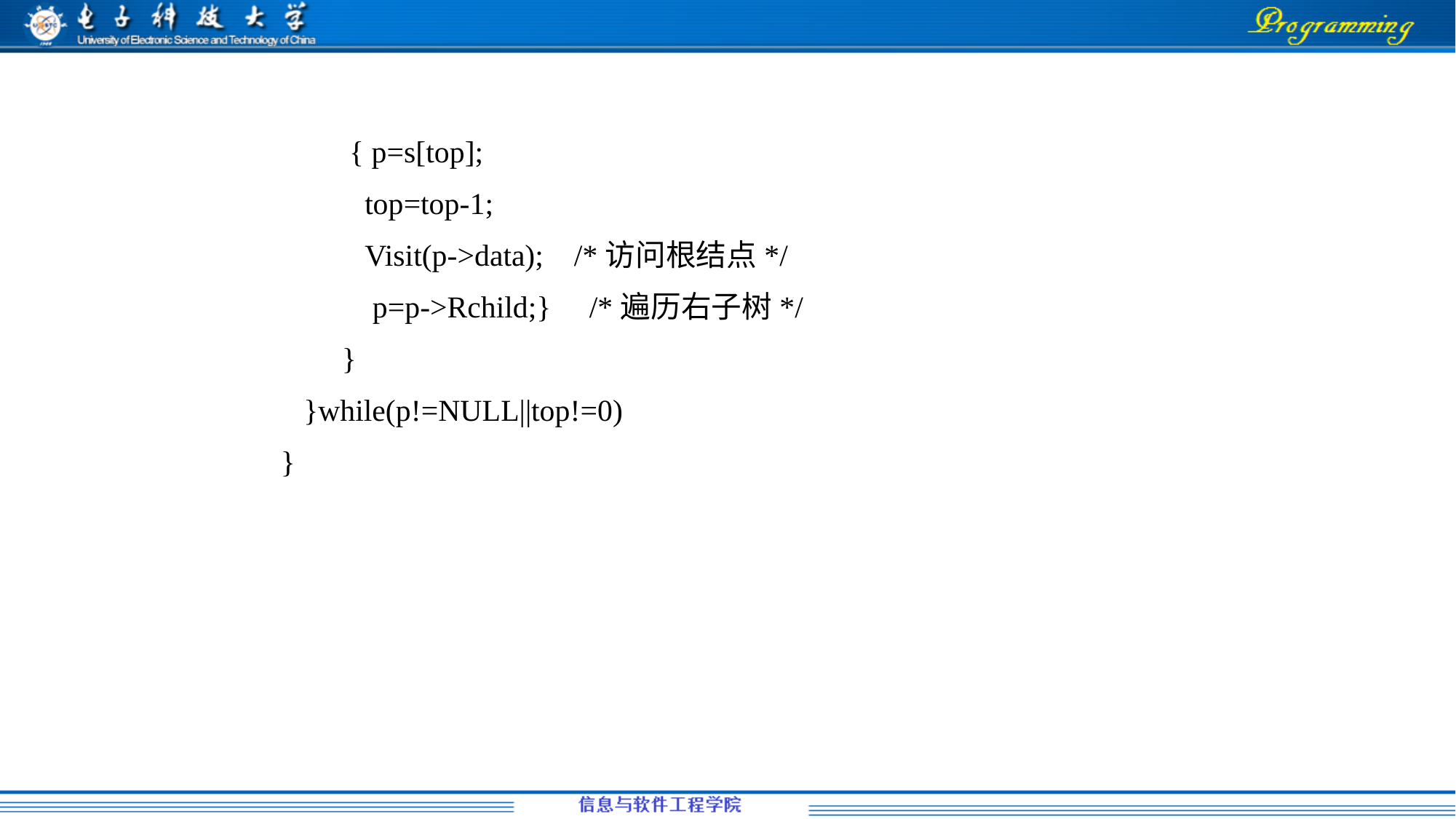

{ p=s[top];
             top=top-1;
             Visit(p->data);    /*访问根结点*/
              p=p->Rchild;}     /*遍历右子树*/
          }
     }while(p!=NULL||top!=0)
  }